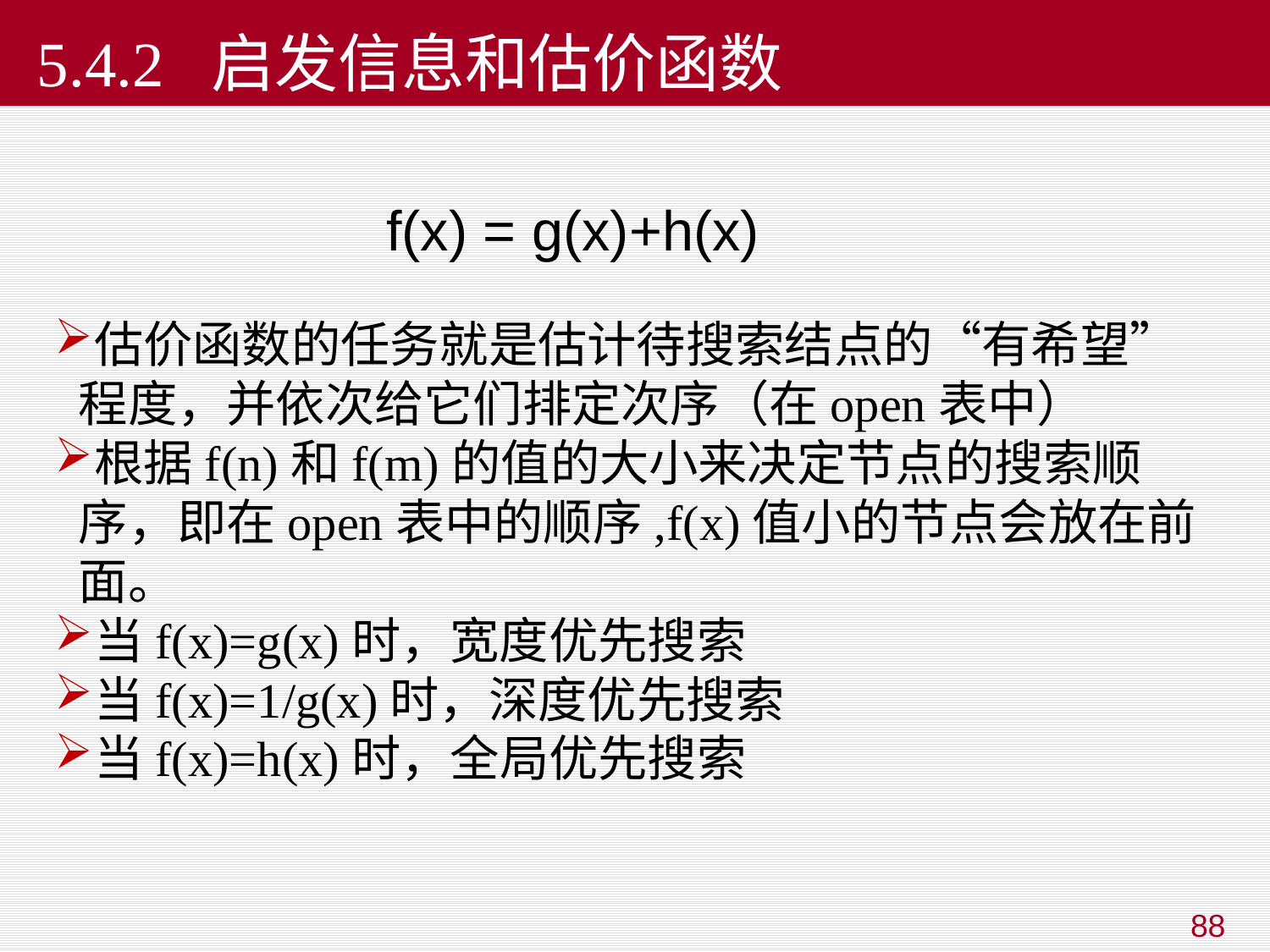

# 5.4.2  启发信息和估价函数

 f(x) = g(x)+h(x)
估价函数的任务就是估计待搜索结点的“有希望”程度，并依次给它们排定次序（在open表中）
根据f(n)和f(m)的值的大小来决定节点的搜索顺序，即在open表中的顺序,f(x)值小的节点会放在前面。
当f(x)=g(x)时，宽度优先搜索
当f(x)=1/g(x)时，深度优先搜索
当f(x)=h(x)时，全局优先搜索

88